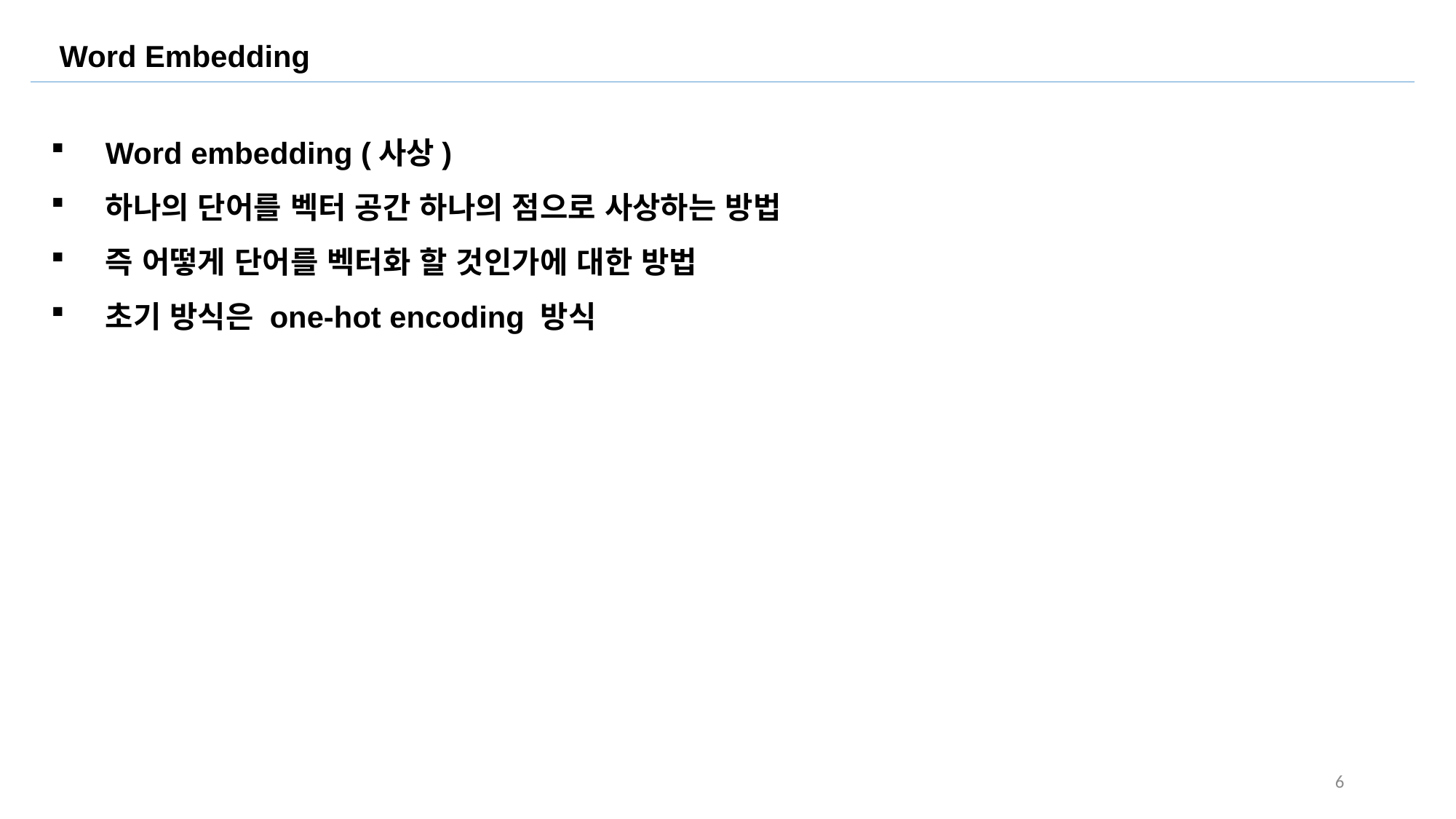

Word Embedding
Word embedding (사상)
하나의 단어를 벡터 공간 하나의 점으로 사상하는 방법
즉 어떻게 단어를 벡터화 할 것인가에 대한 방법
초기 방식은 one-hot encoding 방식

6